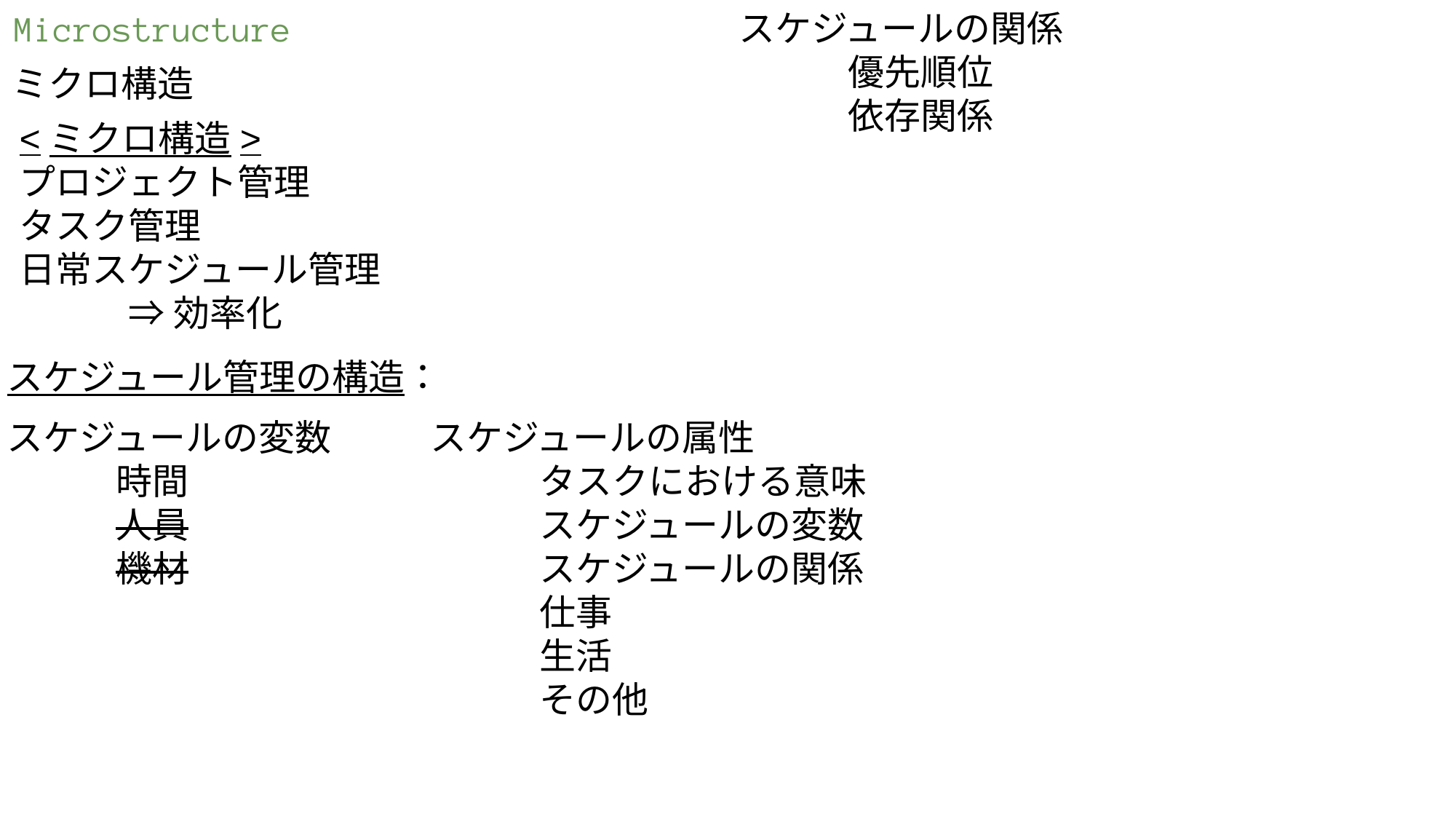

Microstructure
ミクロ構造
スケジュールの関係
	優先順位
	依存関係

<ミクロ構造>
プロジェクト管理
タスク管理
日常スケジュール管理
	⇒効率化
スケジュール管理の構造：
スケジュールの変数
	時間
	人員
	機材
スケジュールの属性
	タスクにおける意味
	スケジュールの変数
	スケジュールの関係
	仕事
	生活
	その他